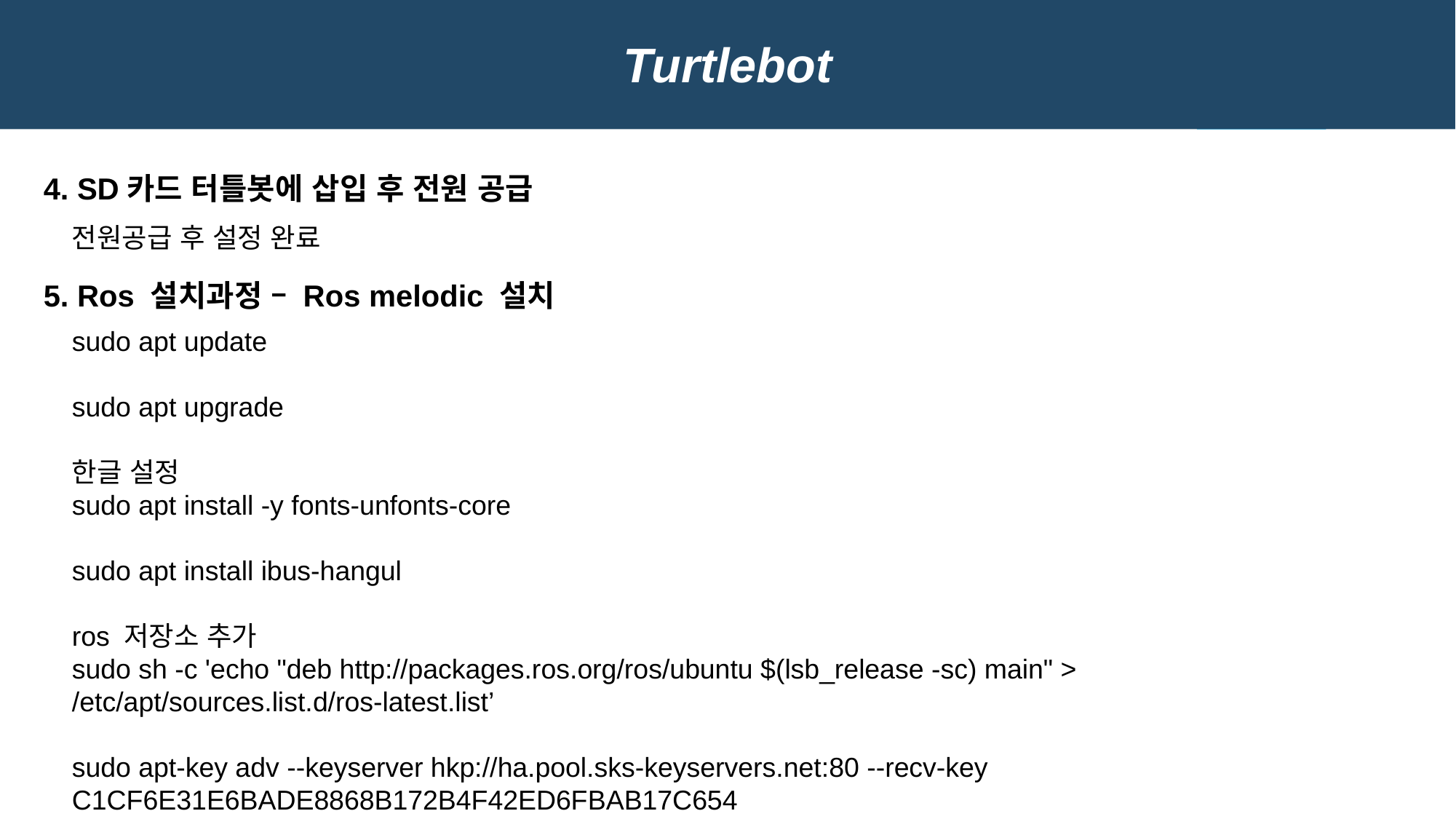

Turtlebot

4. SD카드 터틀봇에 삽입 후 전원 공급

전원공급 후 설정 완료
5. Ros 설치과정 – Ros melodic 설치
sudo apt update

sudo apt upgrade

한글 설정
sudo apt install -y fonts-unfonts-core

sudo apt install ibus-hangul

ros 저장소 추가
sudo sh -c 'echo "deb http://packages.ros.org/ros/ubuntu $(lsb_release -sc) main" >
/etc/apt/sources.list.d/ros-latest.list’

sudo apt-key adv --keyserver hkp://ha.pool.sks-keyservers.net:80 --recv-key C1CF6E31E6BADE8868B172B4F42ED6FBAB17C654